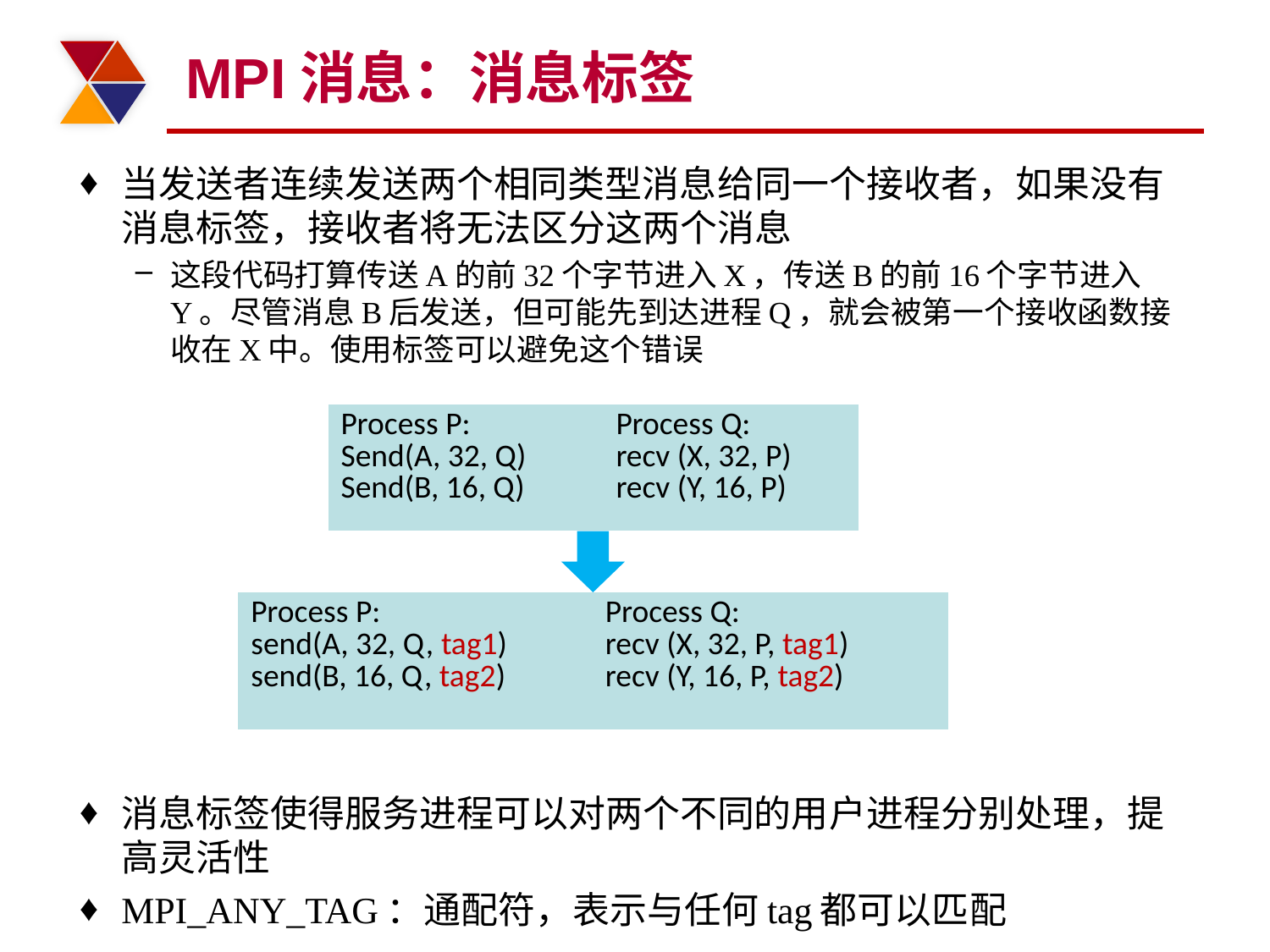

# MPI消息：消息标签
当发送者连续发送两个相同类型消息给同一个接收者，如果没有消息标签，接收者将无法区分这两个消息
这段代码打算传送A的前32个字节进入X，传送B的前16个字节进入Y。尽管消息B后发送，但可能先到达进程Q，就会被第一个接收函数接收在X中。使用标签可以避免这个错误

消息标签使得服务进程可以对两个不同的用户进程分别处理，提高灵活性
MPI_ANY_TAG：通配符，表示与任何tag都可以匹配

| Process P: Send(A, 32, Q) Send(B, 16, Q) | Process Q: recv (X, 32, P) recv (Y, 16, P) |
| --- | --- |

| Process P: send(A, 32, Q, tag1) send(B, 16, Q, tag2) | Process Q: recv (X, 32, P, tag1) recv (Y, 16, P, tag2) |
| --- | --- |